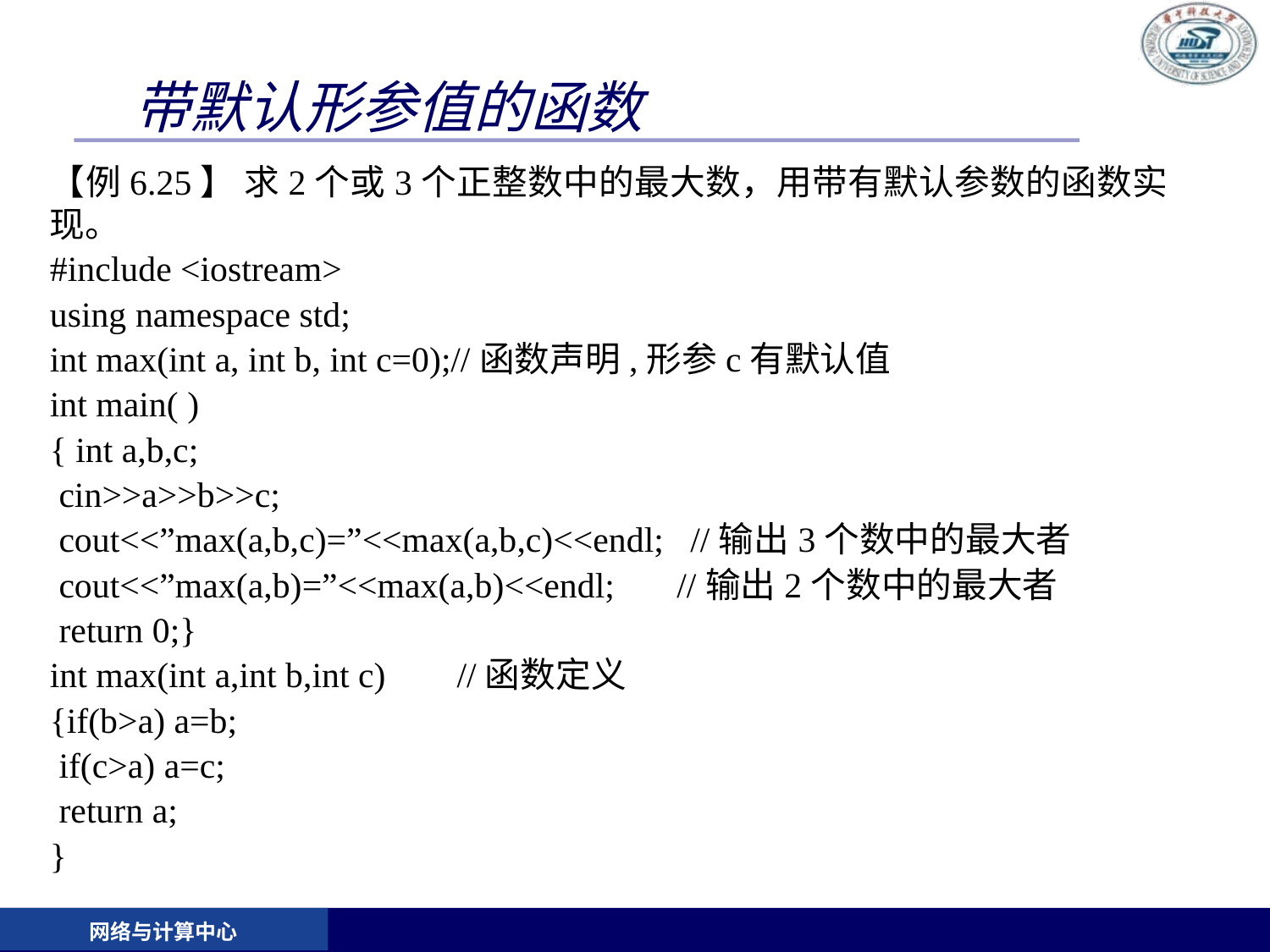

# 带默认形参值的函数
【例6.25】 求2个或3个正整数中的最大数，用带有默认参数的函数实现。
#include <iostream>
using namespace std;
int max(int a, int b, int c=0);//函数声明,形参c有默认值
int main( )
{ int a,b,c;
 cin>>a>>b>>c;
 cout<<”max(a,b,c)=”<<max(a,b,c)<<endl;   //输出3个数中的最大者
 cout<<”max(a,b)=”<<max(a,b)<<endl;       //输出2个数中的最大者
 return 0;}
int max(int a,int b,int c)        //函数定义
{if(b>a) a=b;
 if(c>a) a=c;
 return a;
}

网络与计算中心